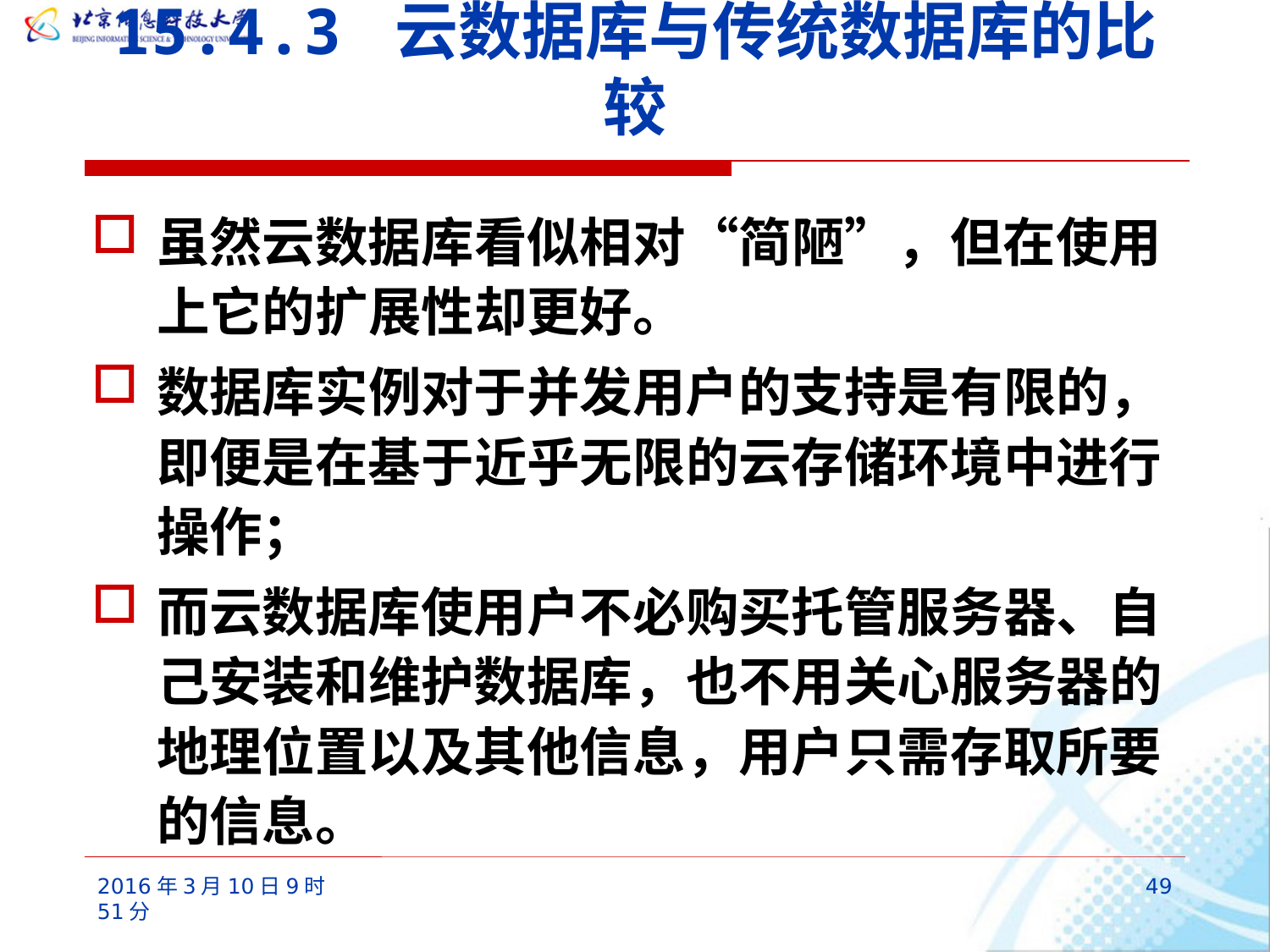

# 15.4.3 云数据库与传统数据库的比较
虽然云数据库看似相对“简陋”，但在使用上它的扩展性却更好。
数据库实例对于并发用户的支持是有限的，即便是在基于近乎无限的云存储环境中进行操作；
而云数据库使用户不必购买托管服务器、自己安装和维护数据库，也不用关心服务器的地理位置以及其他信息，用户只需存取所要的信息。
2016年3月10日9时51分
49